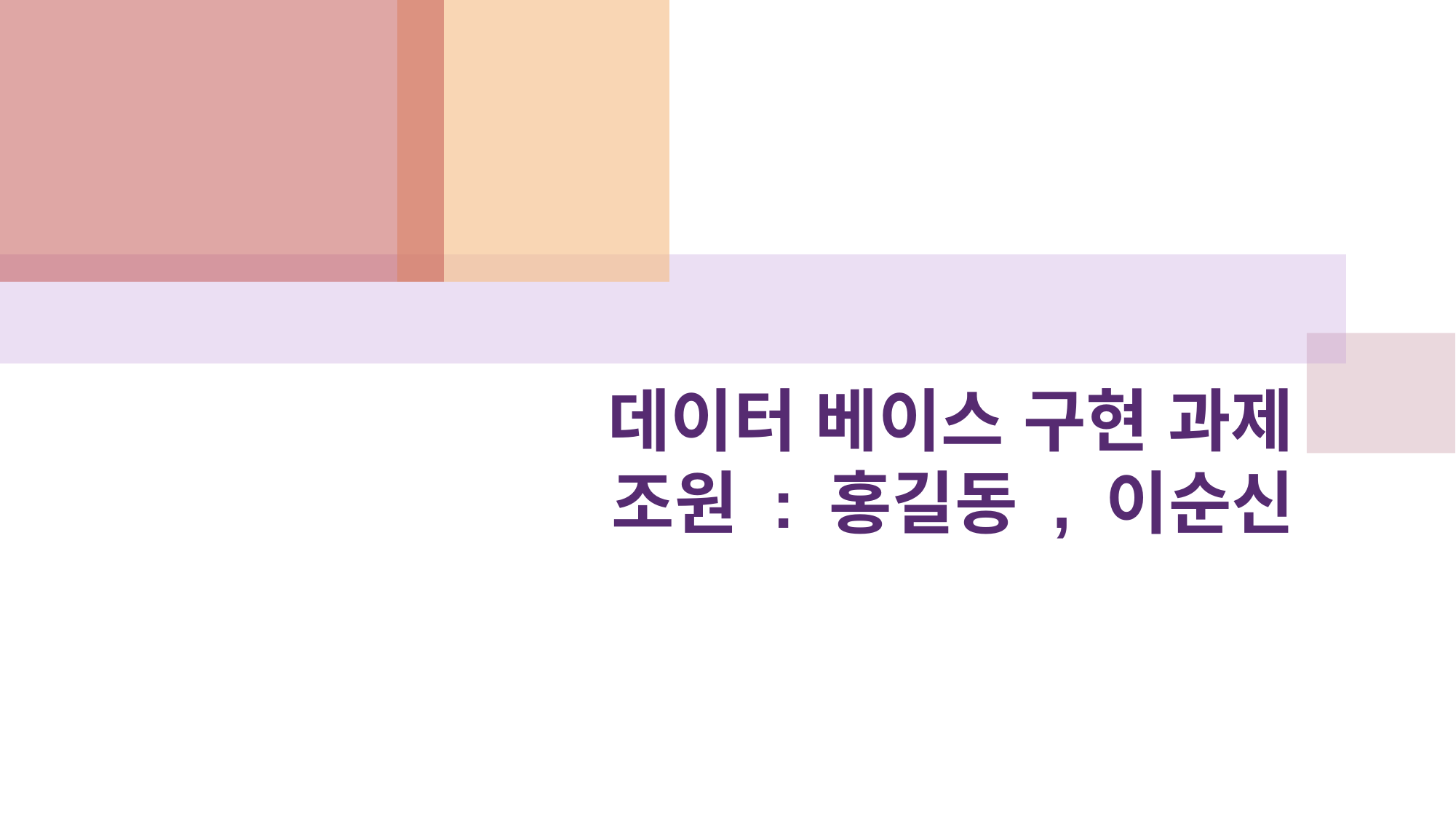

# 데이터 베이스 구현 과제 조원 : 홍길동 , 이순신